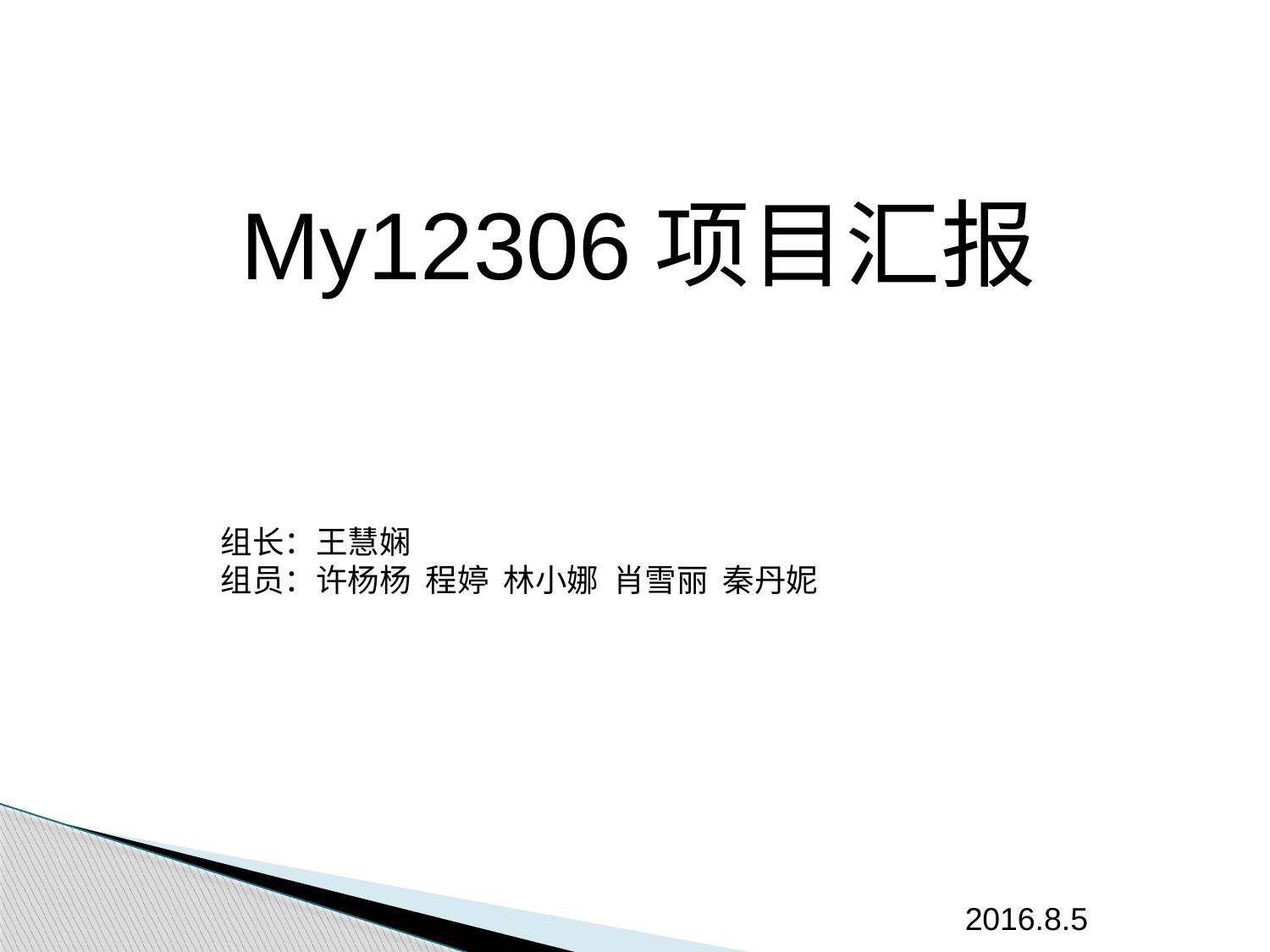

My12306项目汇报
组长：王慧娴
组员：许杨杨  程婷  林小娜  肖雪丽  秦丹妮
2016.8.5